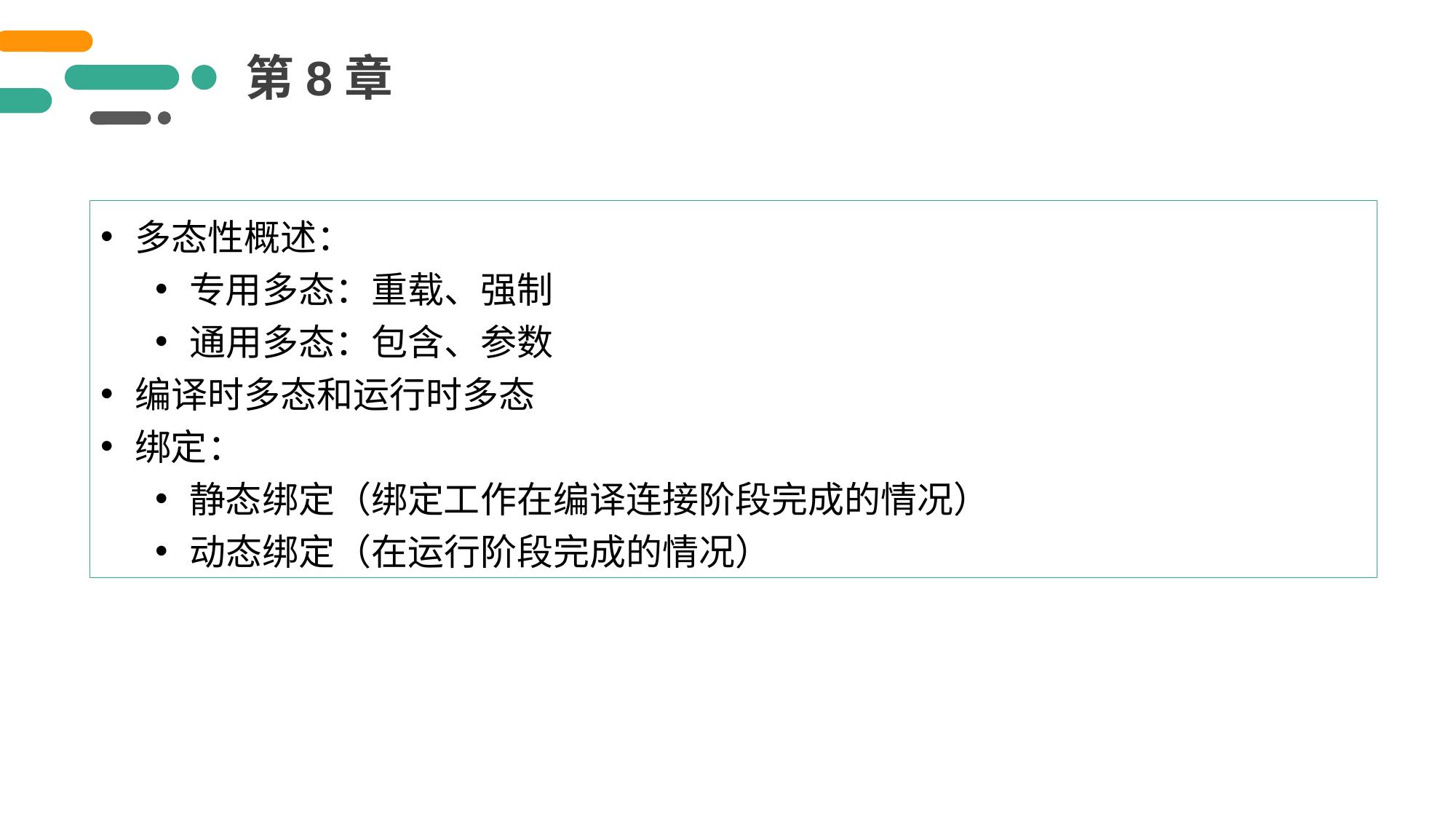

第8章
多态性概述：
专用多态：重载、强制
通用多态：包含、参数
编译时多态和运行时多态
绑定：
静态绑定（绑定工作在编译连接阶段完成的情况）
动态绑定（在运行阶段完成的情况）